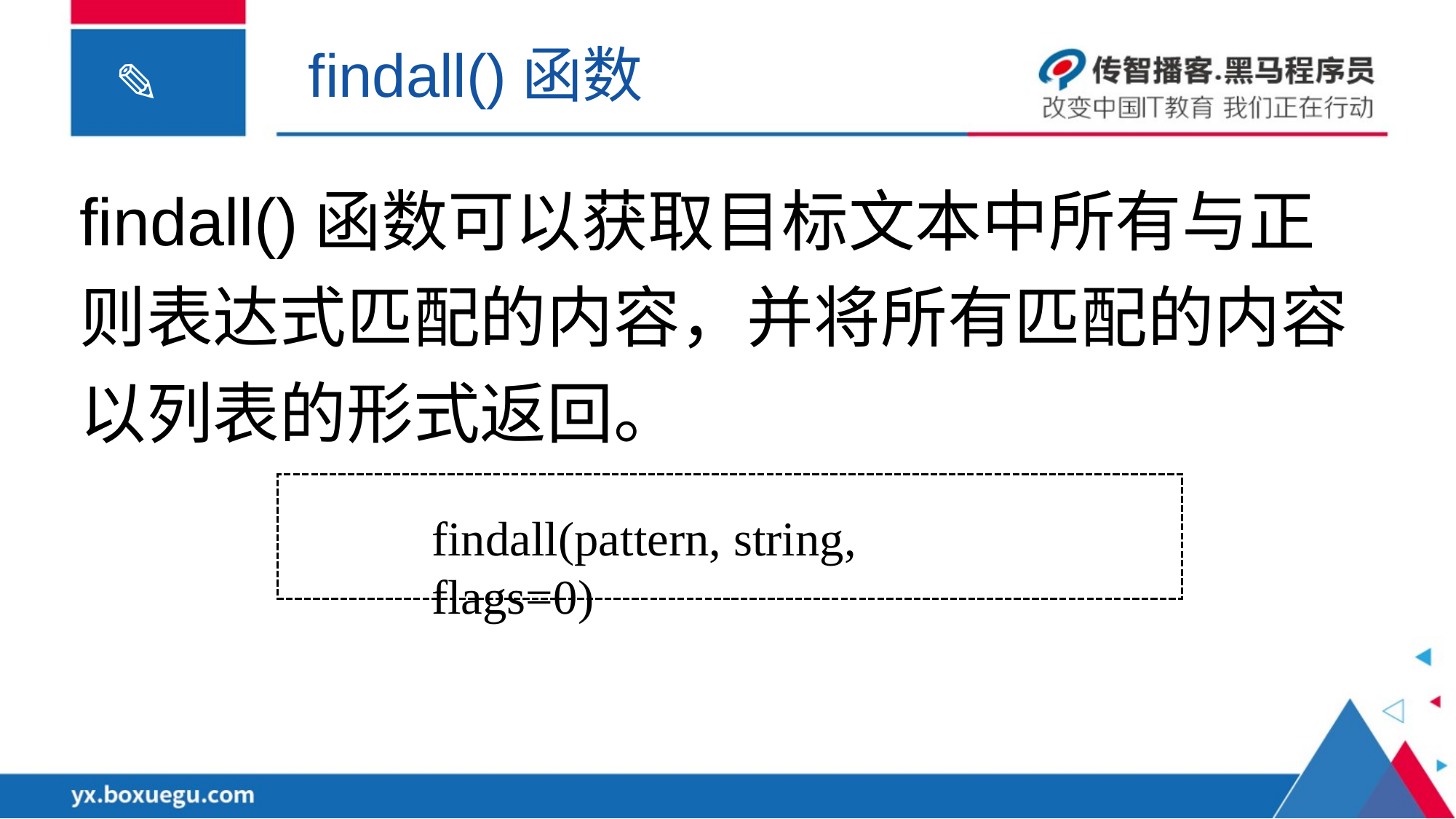

findall()函数
findall()函数可以获取目标文本中所有与正则表达式匹配的内容，并将所有匹配的内容以列表的形式返回。

findall(pattern, string, flags=0)